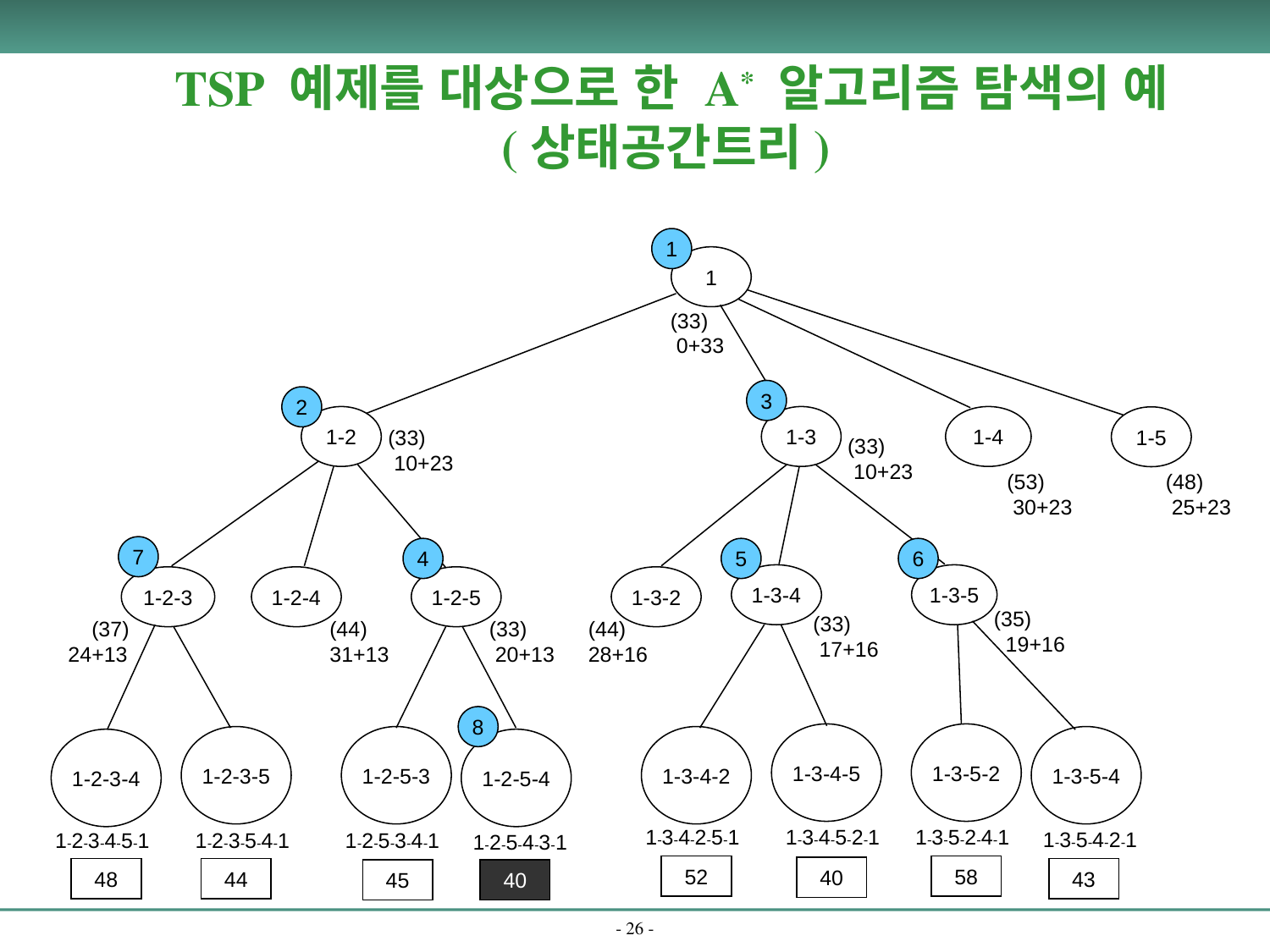

TSP 예제를 대상으로 한 A* 알고리즘 탐색의 예
(상태공간트리)
1
1

(33)
 0+33

3
2
1-2
1-3
1-4
1-5
(33)
 10+23
(33)
 10+23

(53)
 30+23
(48)
 25+23

7
4
5
6
1-3-4
1-3-5
1-2-3
1-2-4
1-2-5
1-3-2
(35)
  19+16
(33)
 17+16
(44)
31+13
    (37)
24+13
(33)
 20+13
(44)
28+16

8
1-3-4-5
1-3-5-2
1-2-3-5
1-2-5-3
1-3-4-2
1-3-5-4
1-2-3-4
1-2-5-4
1-3-4-2-5-1
1-3-4-5-2-1
1-3-5-2-4-1
1-3-5-4-2-1
1-2-3-4-5-1
1-2-3-5-4-1
1-2-5-3-4-1
1-2-5-4-3-1
52
58
40
48
44
43
45
40